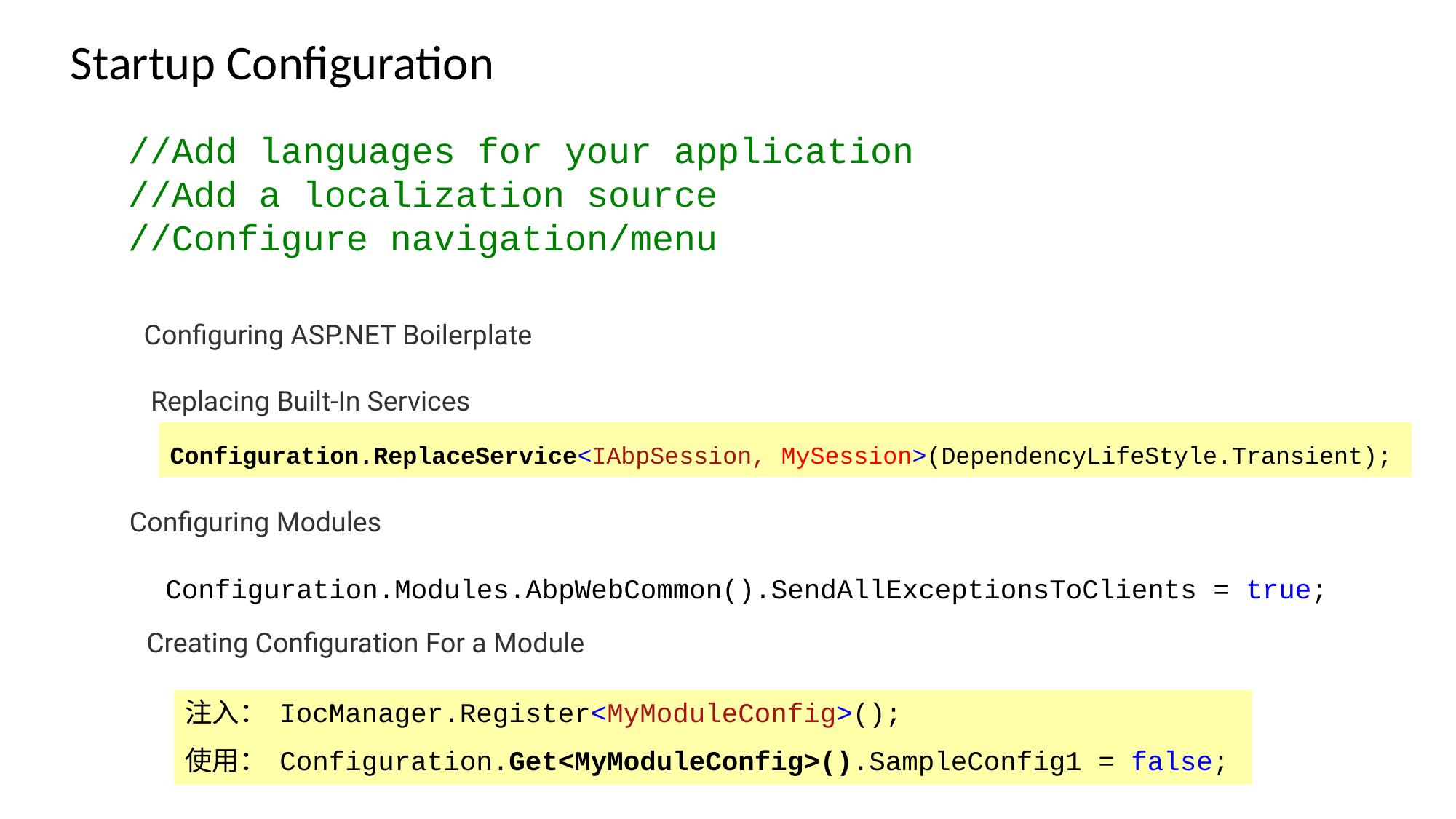

Startup Configuration
//Add languages for your application
//Add a localization source
//Configure navigation/menu
Configuring ASP.NET Boilerplate
Replacing Built-In Services
Configuration.ReplaceService<IAbpSession, MySession>(DependencyLifeStyle.Transient);
Configuring Modules
Configuration.Modules.AbpWebCommon().SendAllExceptionsToClients = true;
Creating Configuration For a Module
注入： IocManager.Register<MyModuleConfig>();
使用： Configuration.Get<MyModuleConfig>().SampleConfig1 = false;